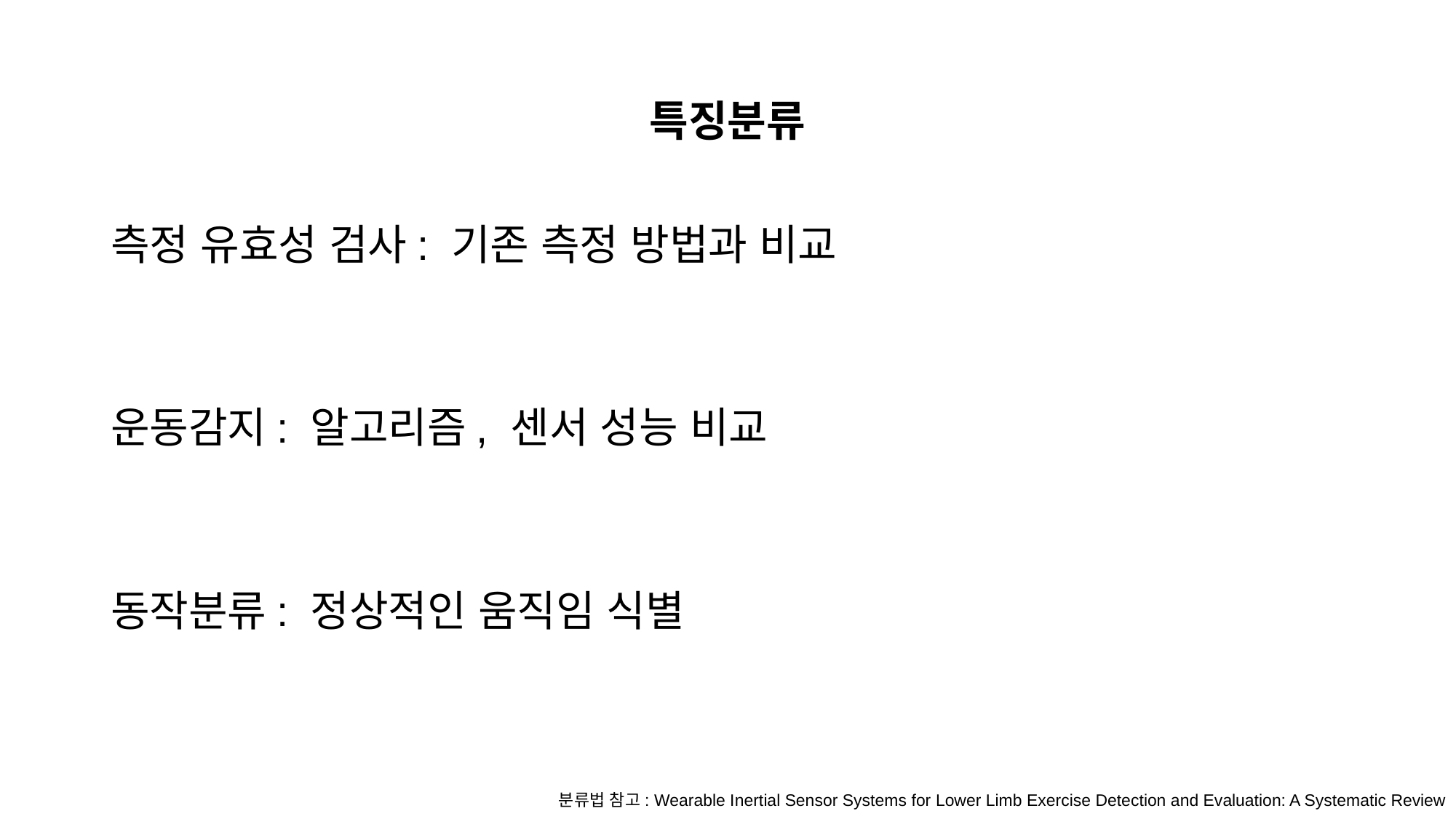

# 특징분류
측정 유효성 검사: 기존 측정 방법과 비교

운동감지: 알고리즘, 센서 성능 비교

동작분류: 정상적인 움직임 식별
분류법 참고: Wearable Inertial Sensor Systems for Lower Limb Exercise Detection and Evaluation: A Systematic Review